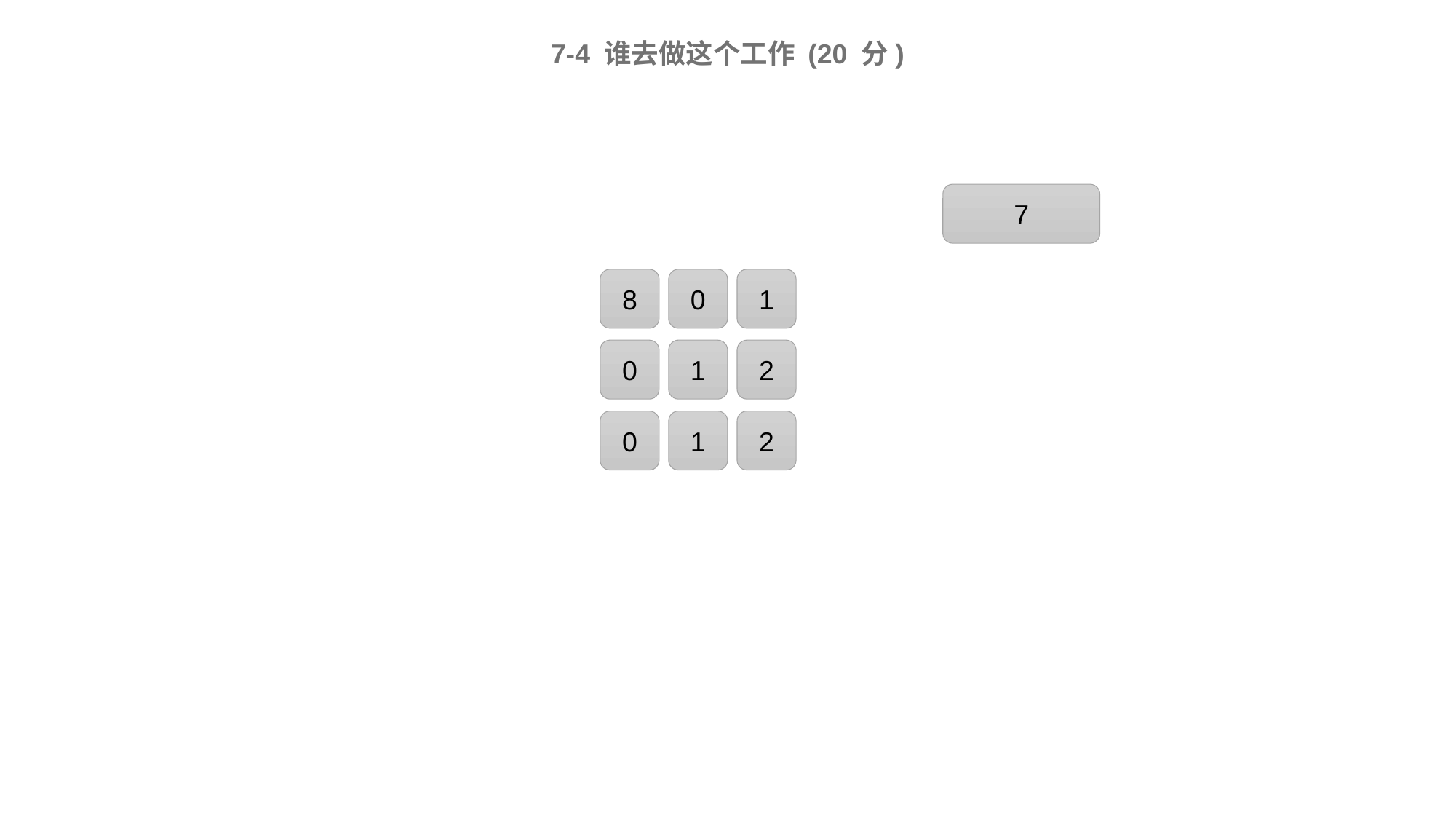

7-4 谁去做这个工作 (20 分)
7
1
8
0
2
0
1
2
0
1